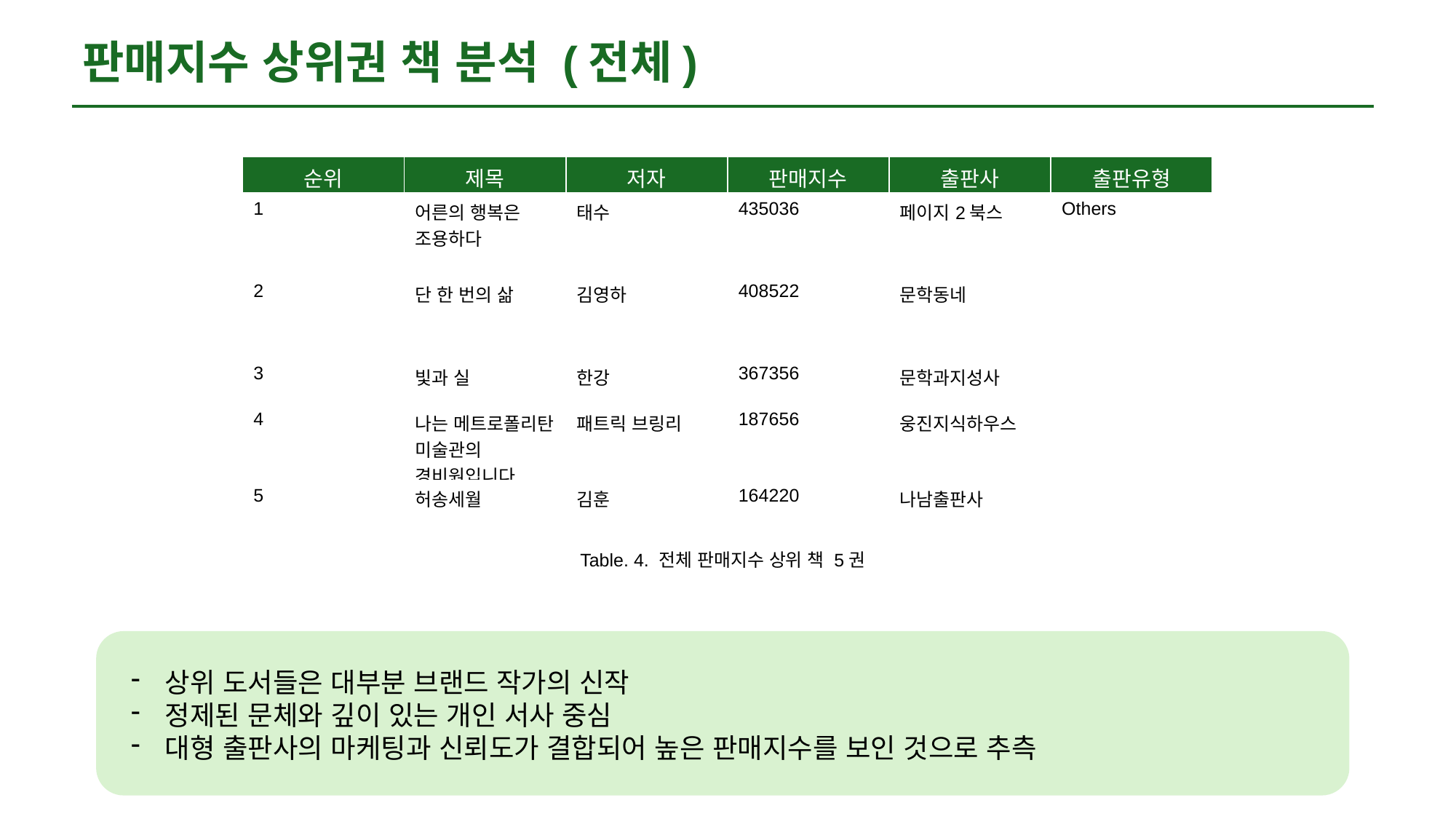

판매지수 상위권 책 분석 (전체)
| 순위 | 제목 | 저자 | 판매지수 | 출판사 | 출판유형 |
| --- | --- | --- | --- | --- | --- |
| 1 | 어른의 행복은 조용하다 | 태수 | 435036 | 페이지2북스 | Others |
| 2 | 단 한 번의 삶 | 김영하 | 408522 | 문학동네 |  |
| 3 | 빛과 실 | 한강 | 367356 | 문학과지성사 |  |
| 4 | 나는 메트로폴리탄 미술관의 경비원입니다 | 패트릭 브링리 | 187656 | 웅진지식하우스 |  |
| 5 | 허송세월 | 김훈 | 164220 | 나남출판사 |  |
Table. 4. 전체 판매지수 상위 책 5권

상위 도서들은 대부분 브랜드 작가의 신작
정제된 문체와 깊이 있는 개인 서사 중심
대형 출판사의 마케팅과 신뢰도가 결합되어 높은 판매지수를 보인 것으로 추측